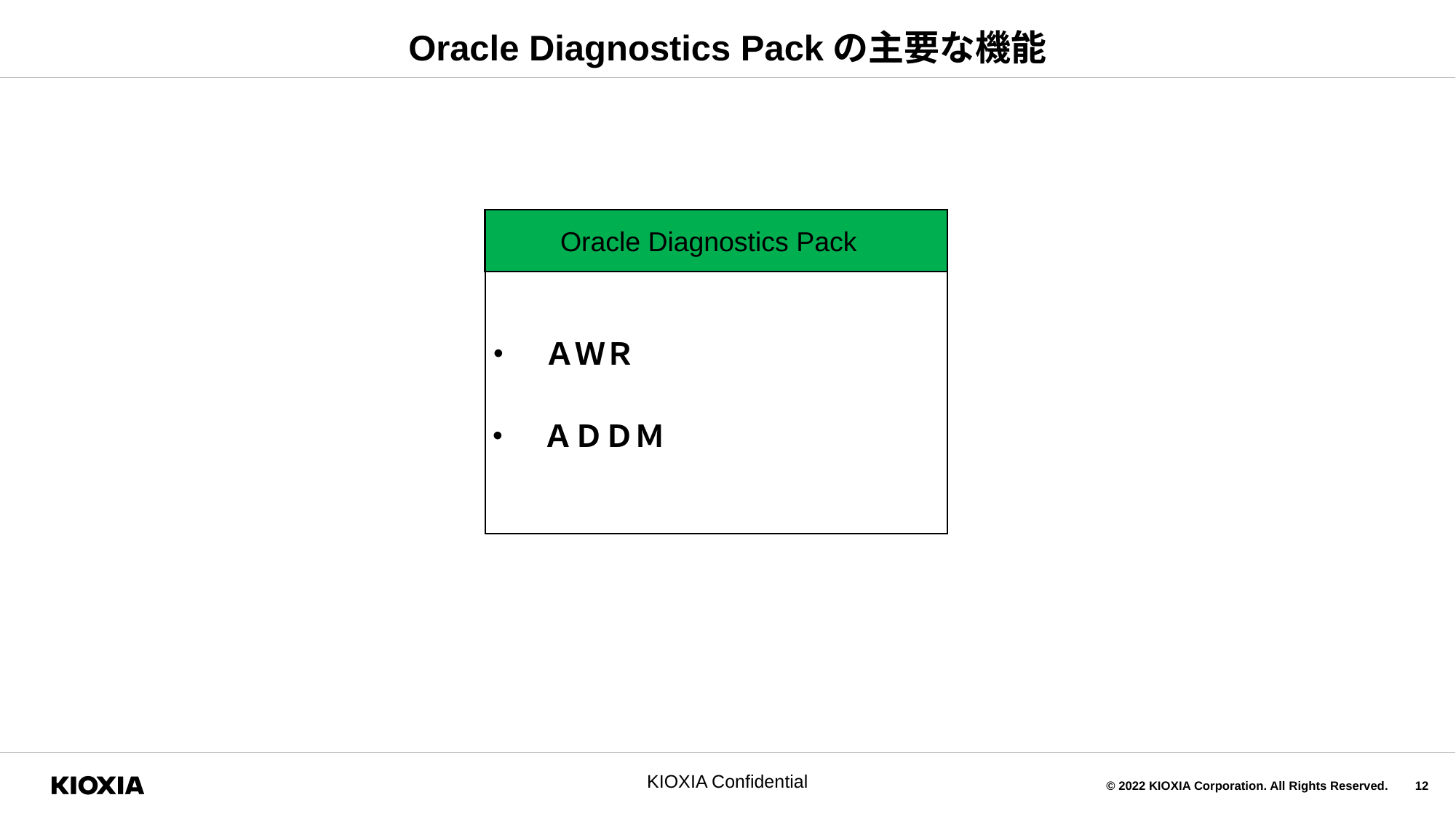

# Oracle Diagnostics Packの主要な機能
Oracle Diagnostics Pack

・　ＡＷＲ
・　ＡＤＤＭ
KIOXIA Confidential